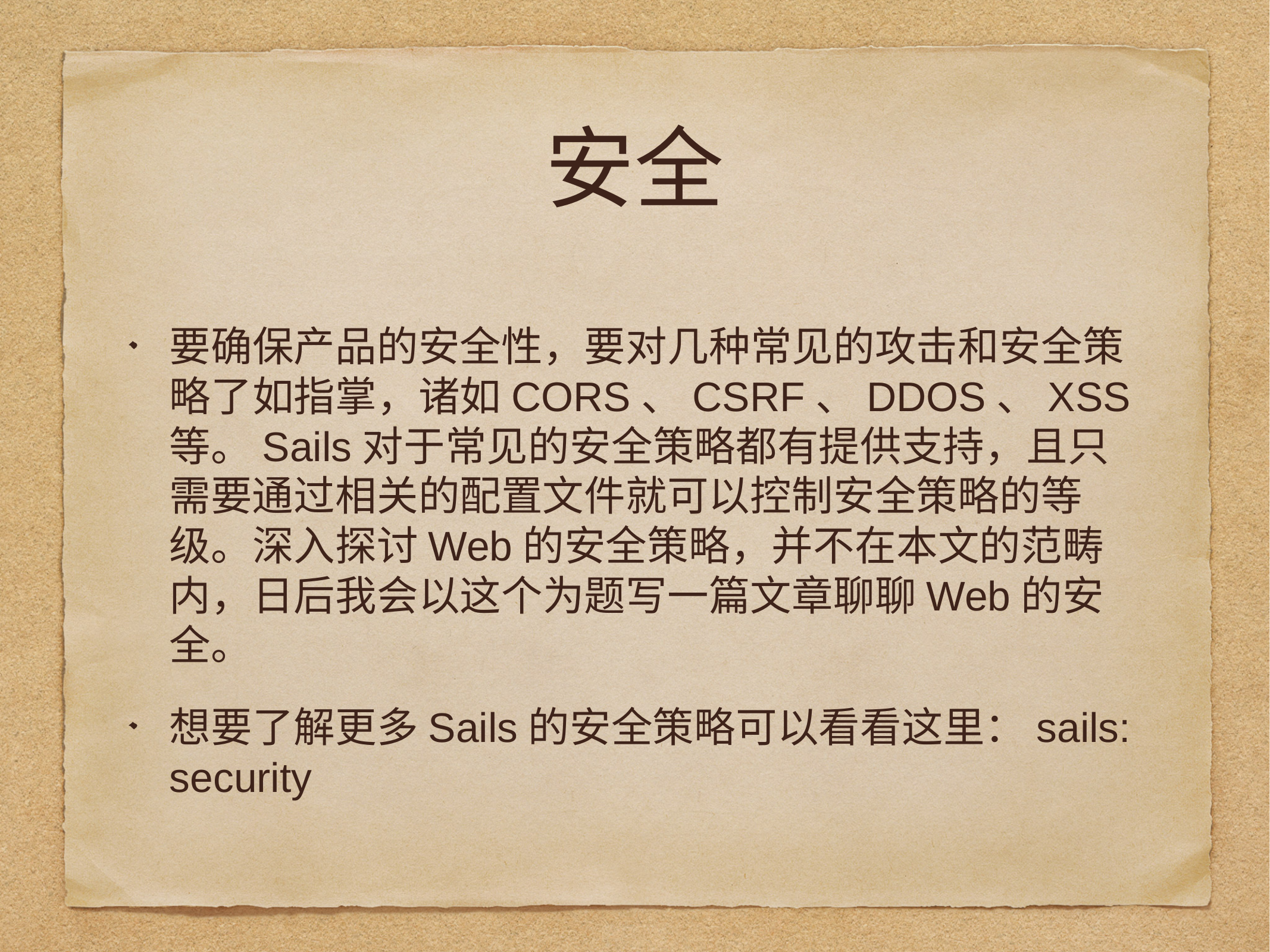

# 安全
要确保产品的安全性，要对几种常见的攻击和安全策略了如指掌，诸如CORS、CSRF、DDOS、XSS等。Sails对于常见的安全策略都有提供支持，且只需要通过相关的配置文件就可以控制安全策略的等级。深入探讨Web的安全策略，并不在本文的范畴内，日后我会以这个为题写一篇文章聊聊Web的安全。
想要了解更多Sails的安全策略可以看看这里：sails: security